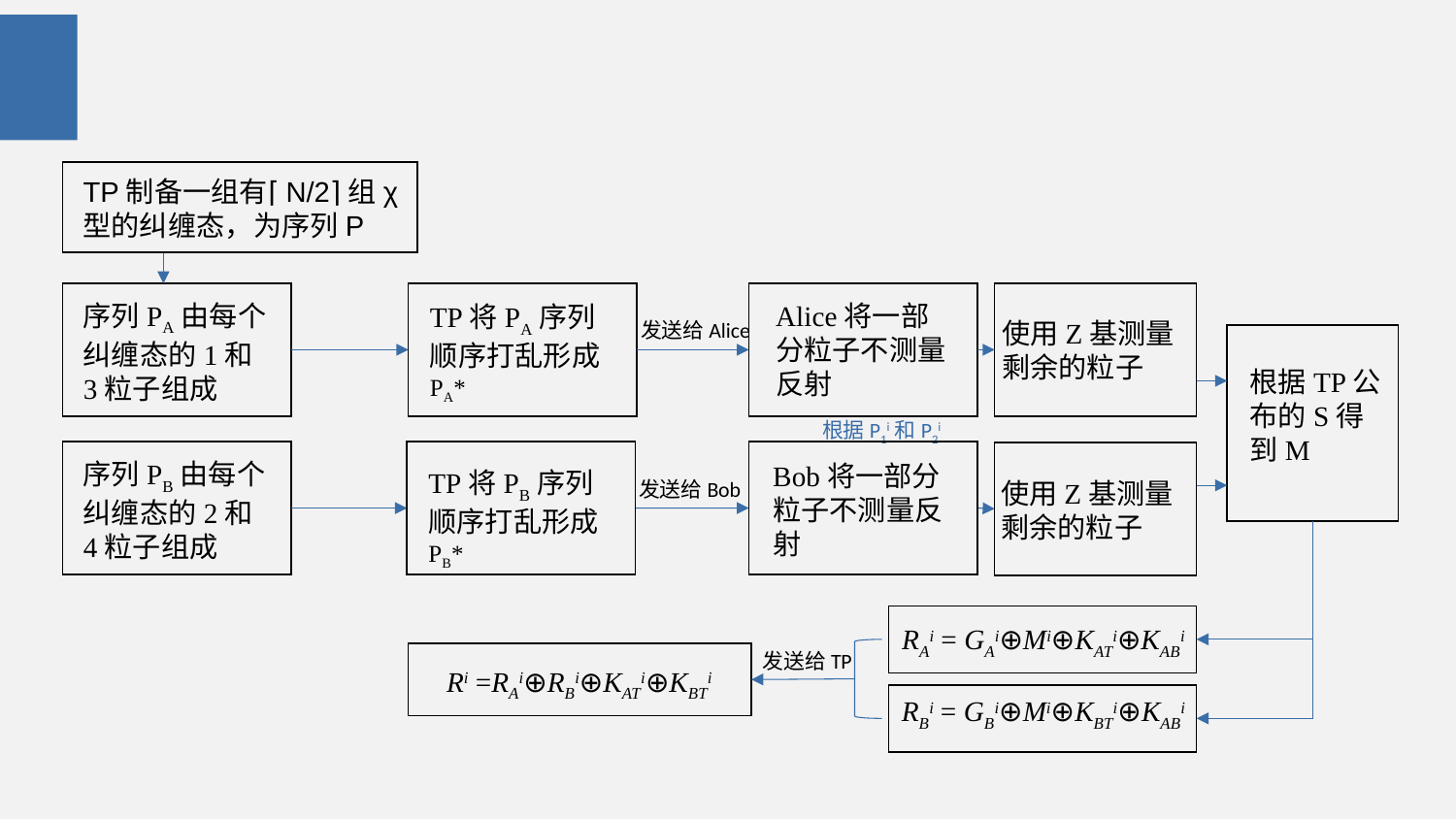

TP制备一组有⌈N/2⌉组χ型的纠缠态，为序列P

序列PA由每个纠缠态的1和3粒子组成

TP将PA序列顺序打乱形成PA*

Alice将一部分粒子不测量反射

使用Z基测量剩余的粒子
发送给Alice

根据TP公布的S得到M
根据P1i和P2i

Bob将一部分粒子不测量反射

序列PB由每个纠缠态的2和4粒子组成

TP将PB序列顺序打乱形成PB*

使用Z基测量剩余的粒子
发送给Bob

RAi = GAi⊕Mi⊕KATi⊕KABi

发送给TP

Ri =RAi⊕RBi⊕KATi⊕KBTi

RBi = GBi⊕Mi⊕KBTi⊕KABi